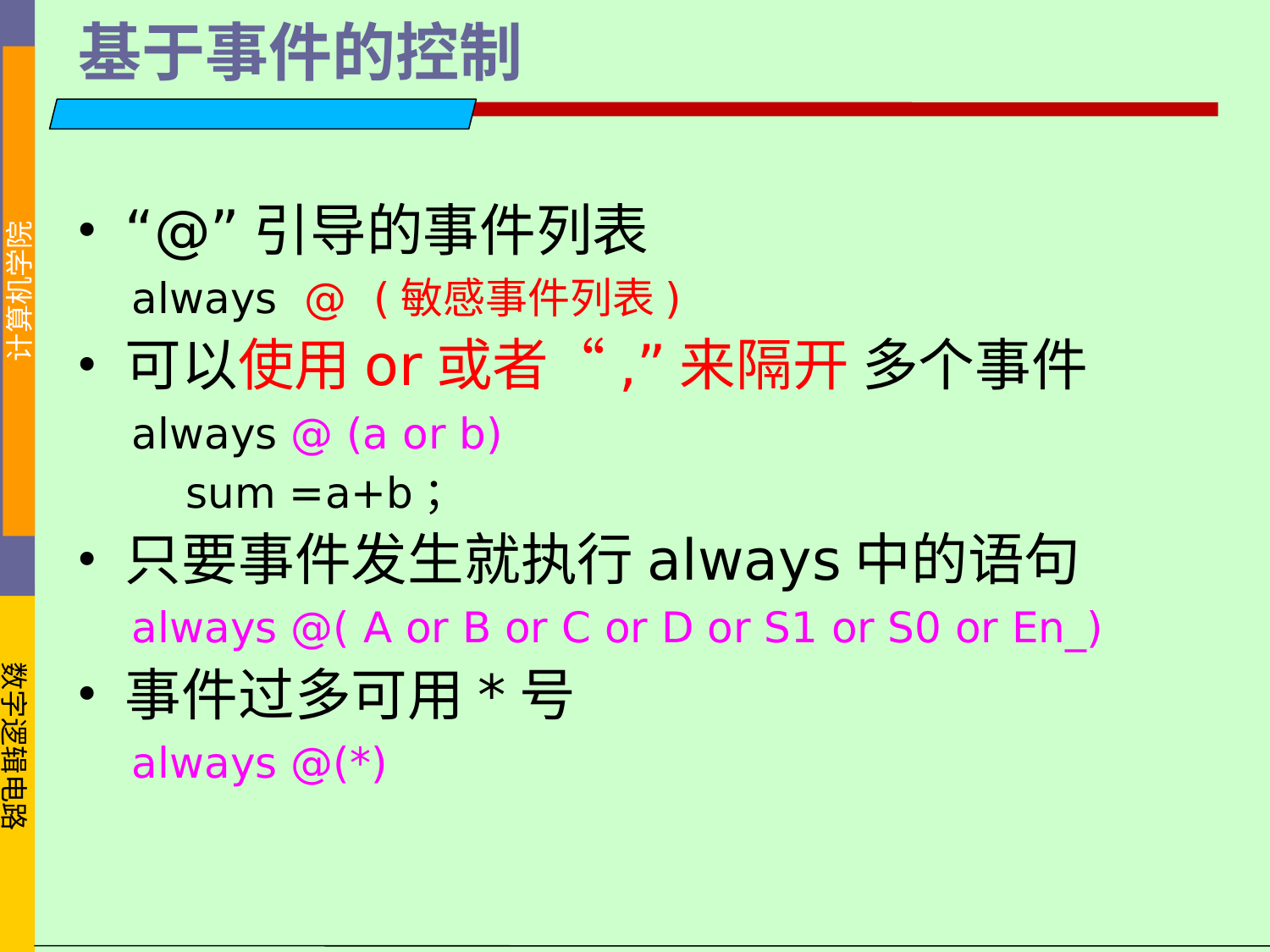

基于事件的控制
“@”引导的事件列表
    always  @  (敏感事件列表)
可以使用or或者“,”来隔开 多个事件
    always @ (a or b)
        sum =a+b；
只要事件发生就执行always中的语句
    always @( A or B or C or D or S1 or S0 or En_)
事件过多可用*号
    always @(*)